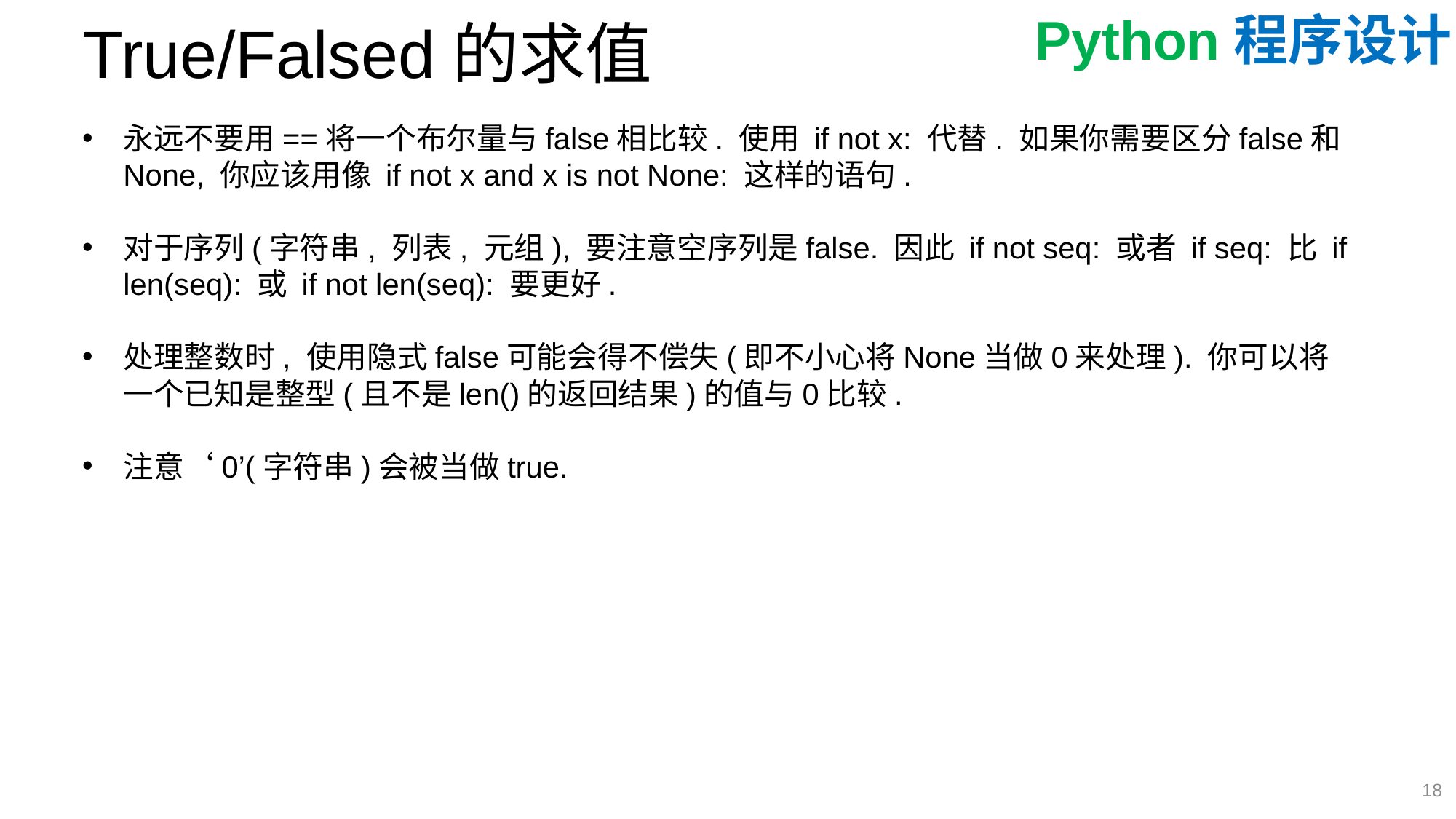

# True/Falsed的求值
永远不要用==将一个布尔量与false相比较. 使用 if not x: 代替. 如果你需要区分false和None, 你应该用像 if not x and x is not None: 这样的语句.

对于序列(字符串, 列表, 元组), 要注意空序列是false. 因此 if not seq: 或者 if seq: 比 if len(seq): 或 if not len(seq): 要更好.

处理整数时, 使用隐式false可能会得不偿失(即不小心将None当做0来处理). 你可以将一个已知是整型(且不是len()的返回结果)的值与0比较.

注意‘0’(字符串)会被当做true.

18